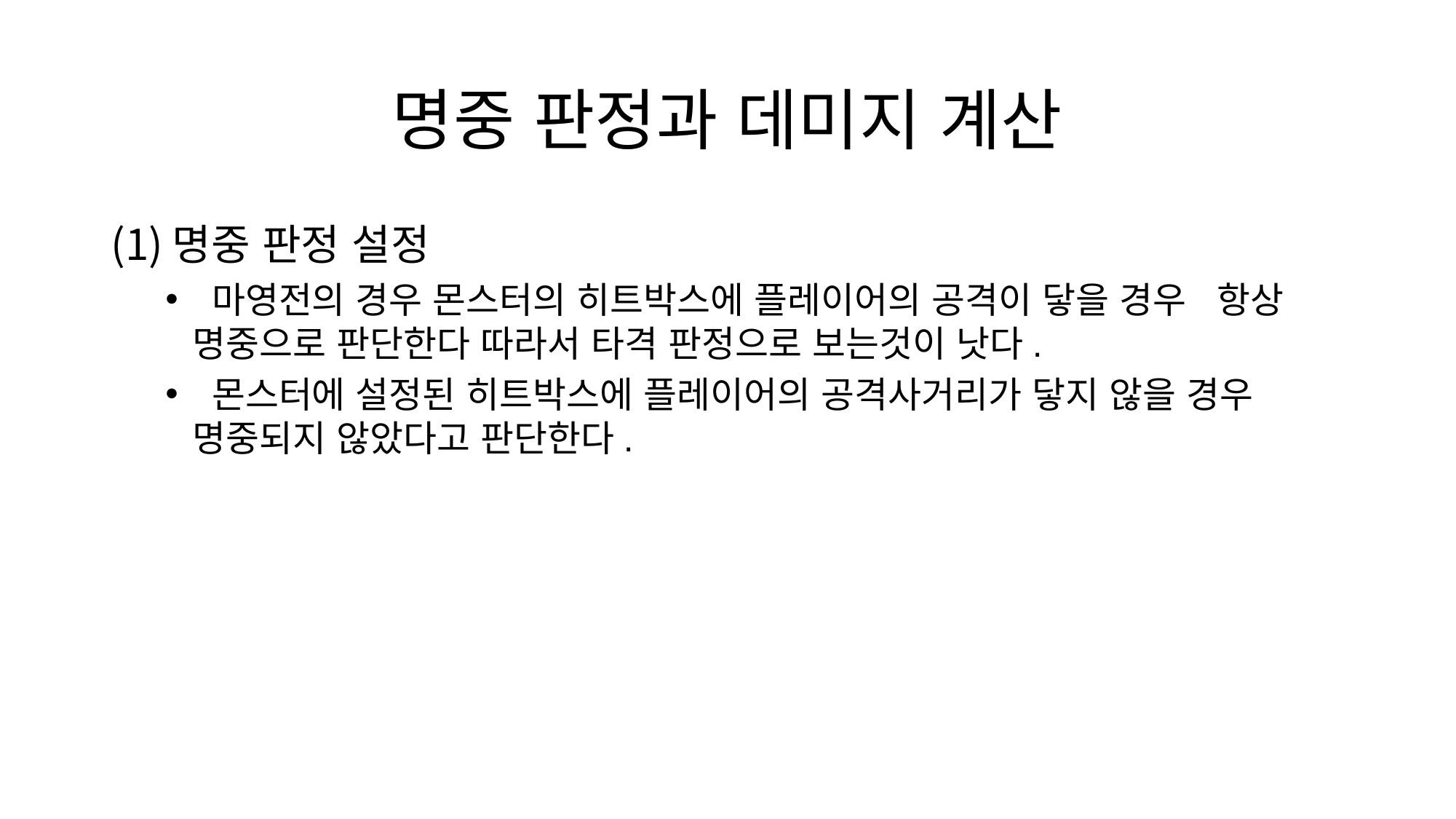

# 명중 판정과 데미지 계산
명중 판정 설정
 마영전의 경우 몬스터의 히트박스에 플레이어의 공격이 닿을 경우   항상 명중으로 판단한다 따라서 타격 판정으로 보는것이 낫다.
 몬스터에 설정된 히트박스에 플레이어의 공격사거리가 닿지 않을 경우 명중되지 않았다고 판단한다.